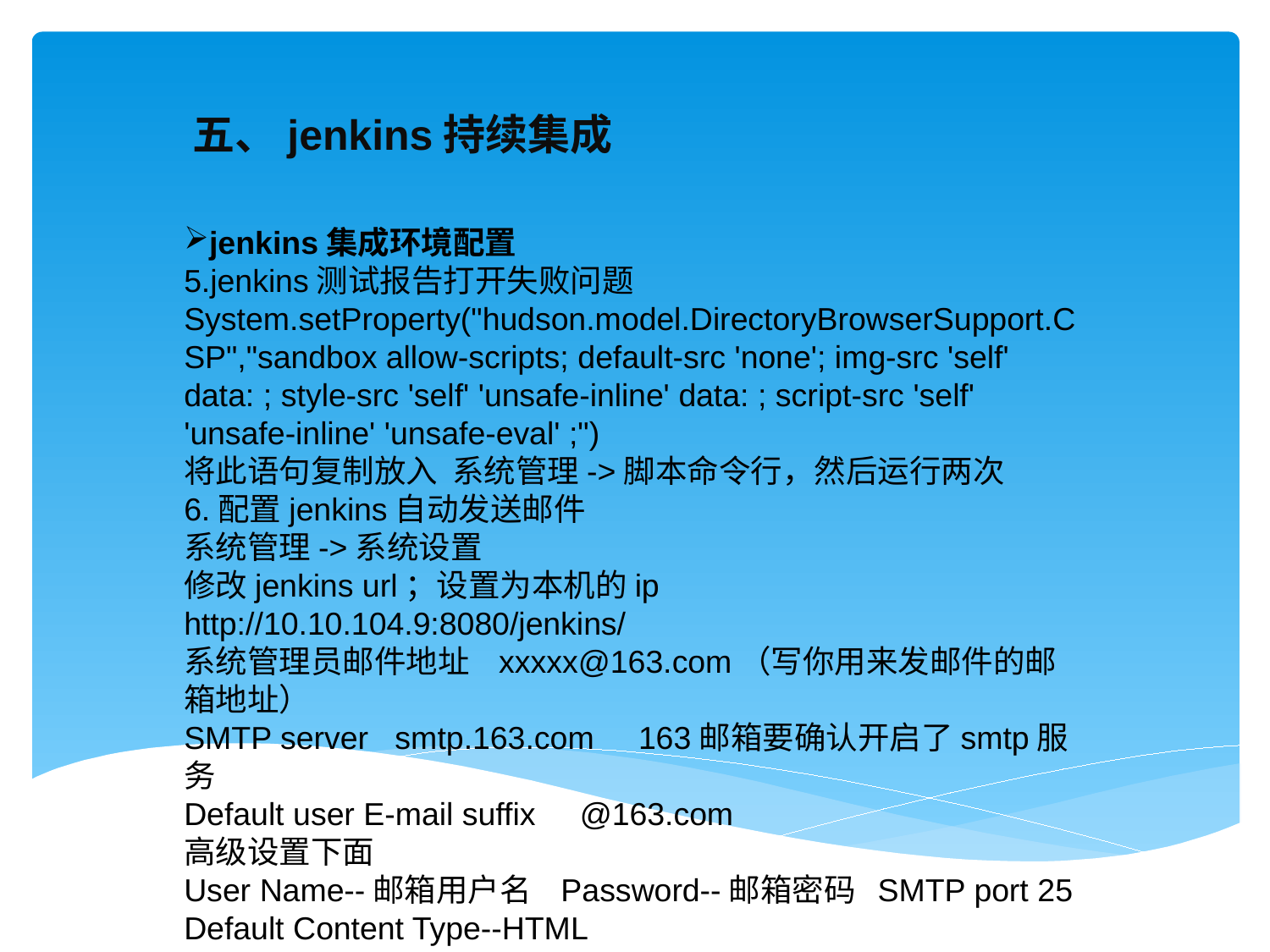

五、jenkins持续集成
jenkins集成环境配置
5.jenkins测试报告打开失败问题
System.setProperty("hudson.model.DirectoryBrowserSupport.CSP","sandbox allow-scripts; default-src 'none'; img-src 'self' data: ; style-src 'self' 'unsafe-inline' data: ; script-src 'self' 'unsafe-inline' 'unsafe-eval' ;")
将此语句复制放入  系统管理->脚本命令行，然后运行两次
6.配置jenkins自动发送邮件
系统管理->系统设置
修改jenkins url；设置为本机的ip http://10.10.104.9:8080/jenkins/
系统管理员邮件地址   xxxxx@163.com（写你用来发邮件的邮箱地址）
SMTP server   smtp.163.com     163邮箱要确认开启了smtp服务
Default user E-mail suffix     @163.com
高级设置下面
User Name--邮箱用户名   Password--邮箱密码  SMTP port 25 Default Content Type--HTML